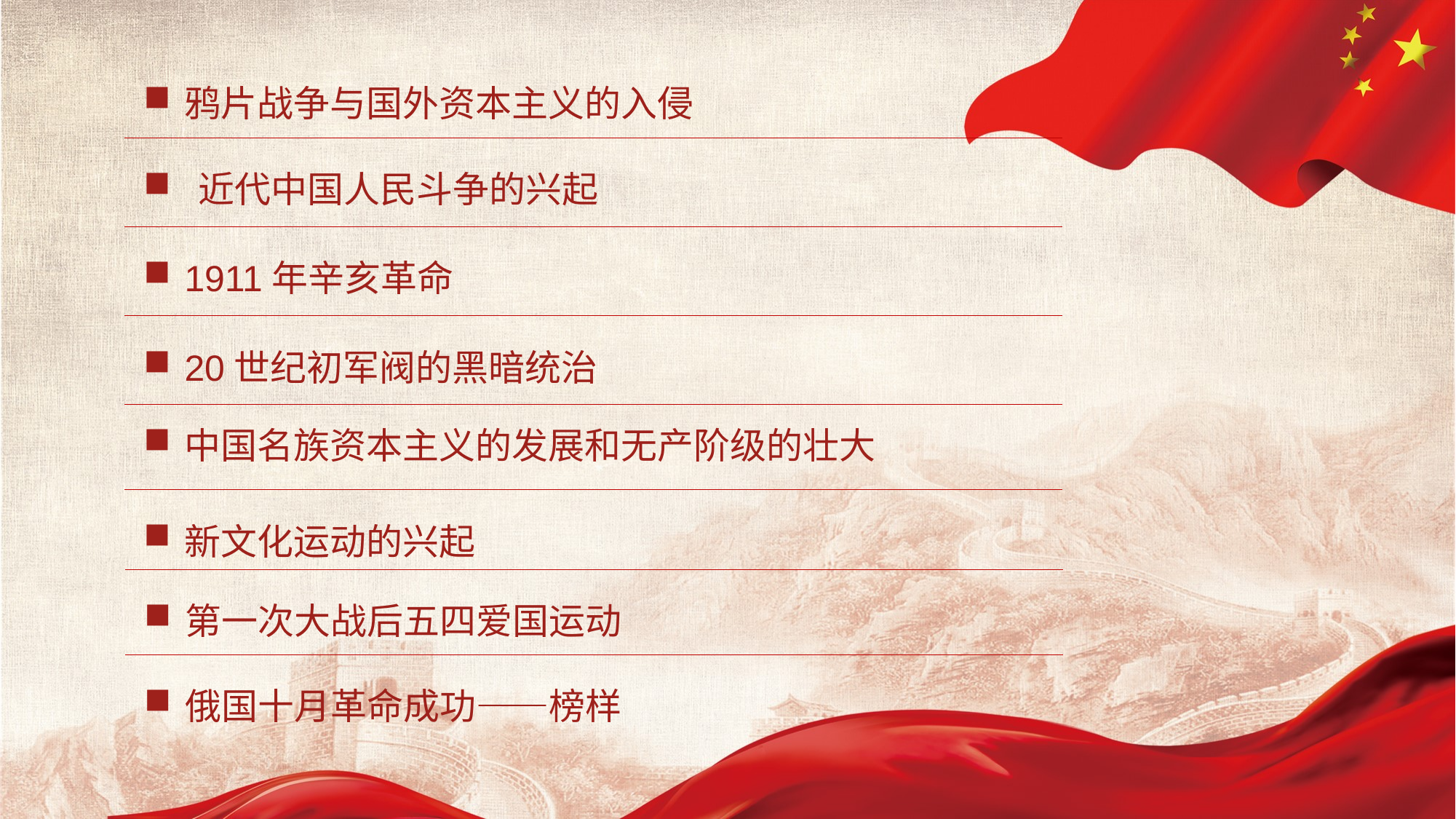

鸦片战争与国外资本主义的入侵
近代中国人民斗争的兴起
1911年辛亥革命
20世纪初军阀的黑暗统治
中国名族资本主义的发展和无产阶级的壮大
新文化运动的兴起
第一次大战后五四爱国运动
俄国十月革命成功——榜样